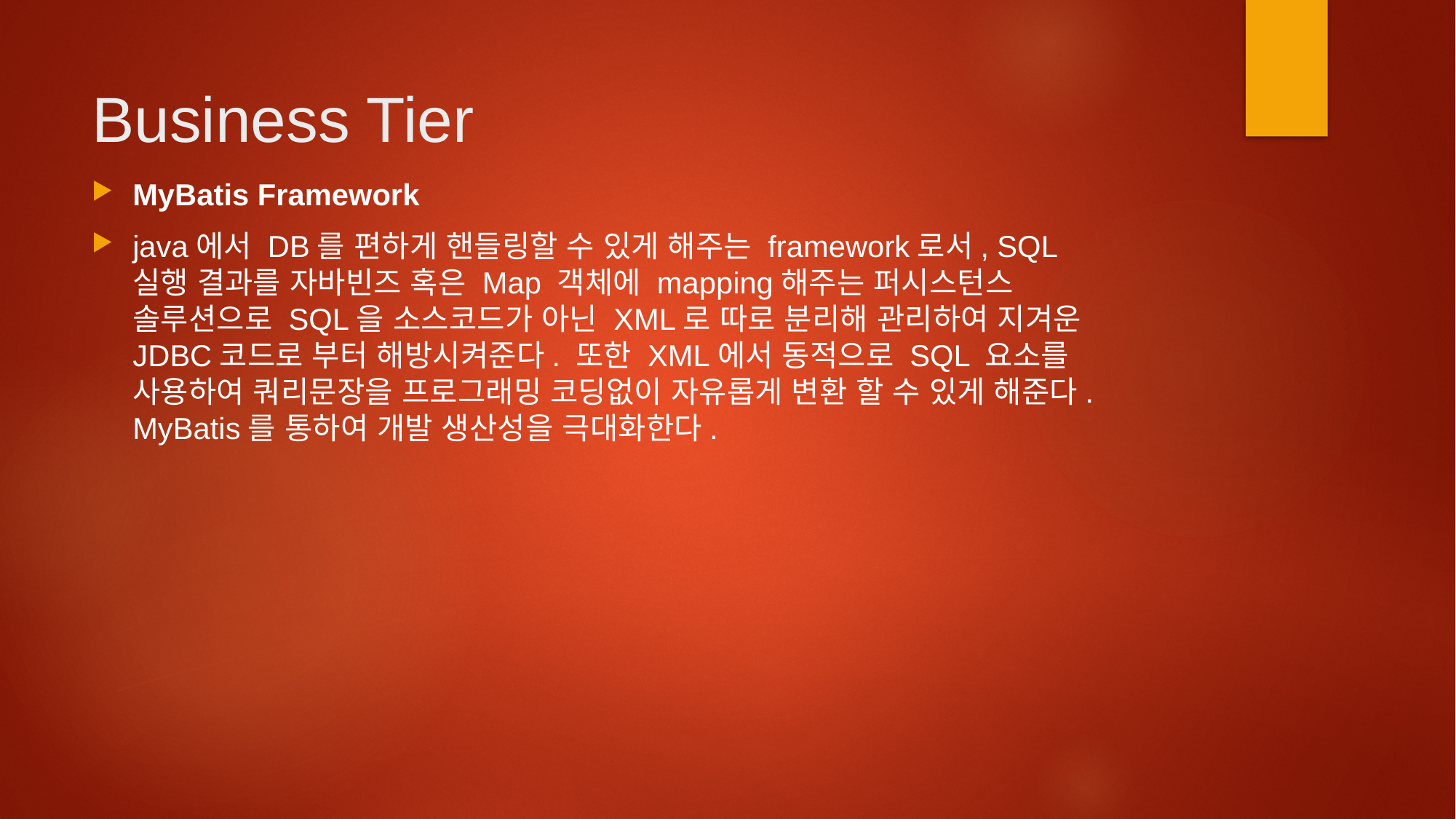

# Business Tier
MyBatis Framework
java에서 DB를 편하게 핸들링할 수 있게 해주는 framework로서, SQL 실행 결과를 자바빈즈 혹은 Map 객체에 mapping해주는 퍼시스턴스 솔루션으로 SQL을 소스코드가 아닌 XML로 따로 분리해 관리하여 지겨운 JDBC코드로 부터 해방시켜준다. 또한 XML에서 동적으로 SQL 요소를 사용하여 쿼리문장을 프로그래밍 코딩없이 자유롭게 변환 할 수 있게 해준다. MyBatis를 통하여 개발 생산성을 극대화한다.